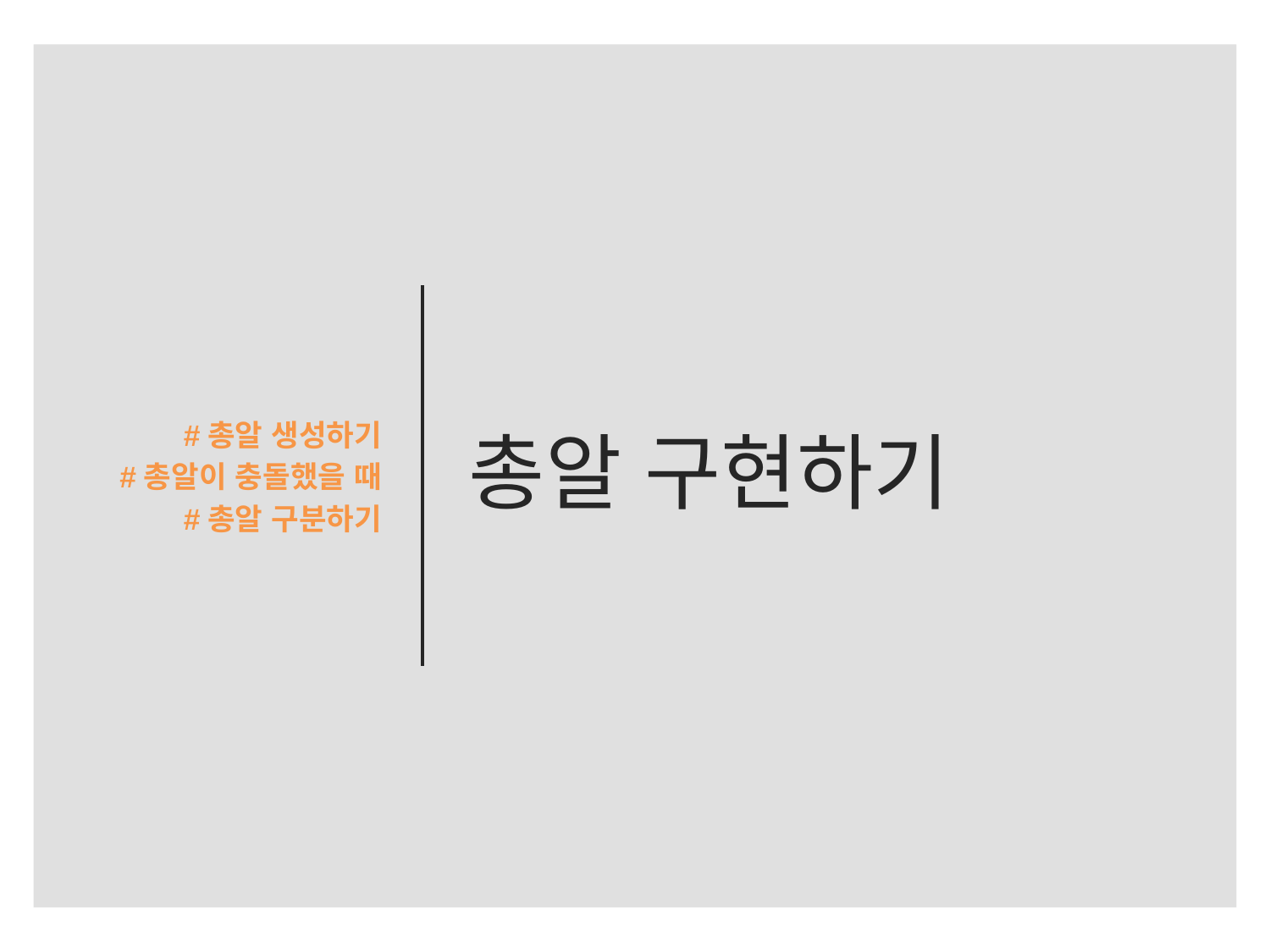

#총알 생성하기
#총알이 충돌했을 때
#총알 구분하기
총알 구현하기